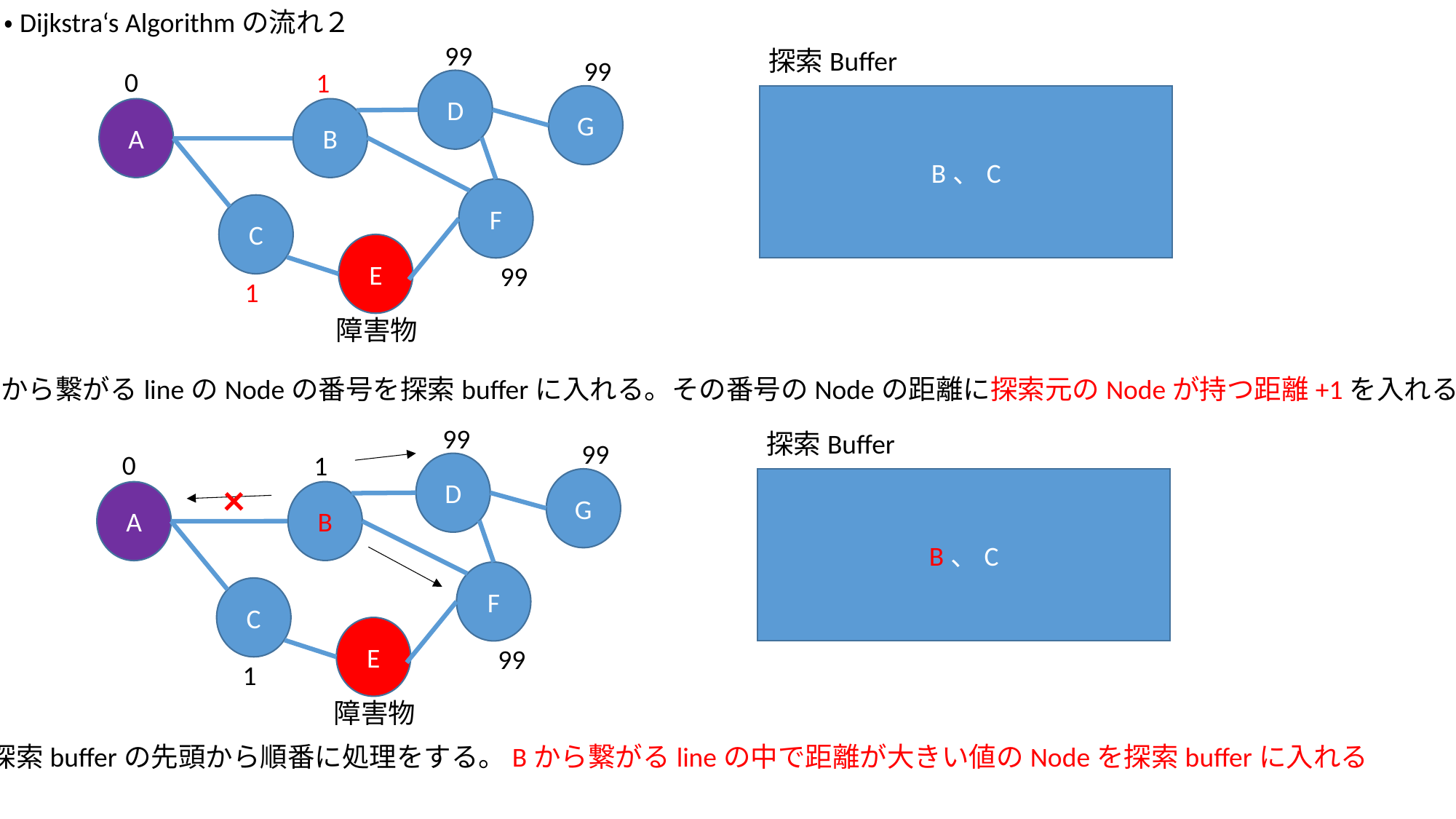

・Dijkstra‘s Algorithmの流れ２
99
探索Buffer
99
0
1
D
G
B、C
A
B
F
C
E
99
1
障害物
Aから繋がるlineのNodeの番号を探索bufferに入れる。その番号のNodeの距離に探索元のNodeが持つ距離+1を入れる
99
探索Buffer
99
0
1
D
×
G
B、C
B
A
F
C
E
99
1
障害物
探索bufferの先頭から順番に処理をする。Bから繋がるlineの中で距離が大きい値のNodeを探索bufferに入れる